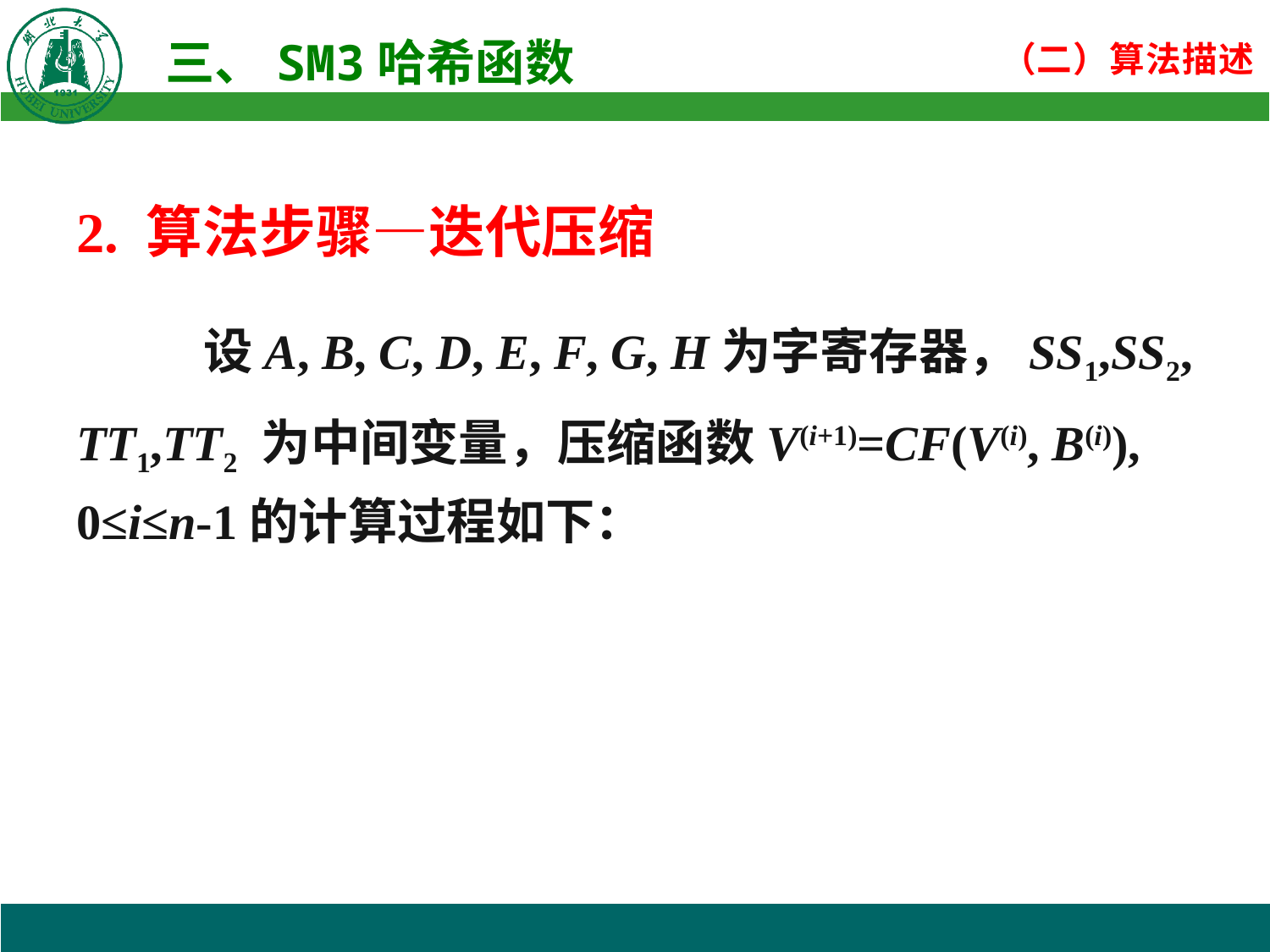

V(i+1)=CF(V(i), B(i)), 0≤i≤n-1
2. 算法步骤—迭代压缩
设A, B, C, D, E, F, G, H为字寄存器，SS1,SS2,
TT1,TT2 为中间变量，压缩函数V(i+1)=CF(V(i), B(i)), 0≤i≤n-1的计算过程如下：